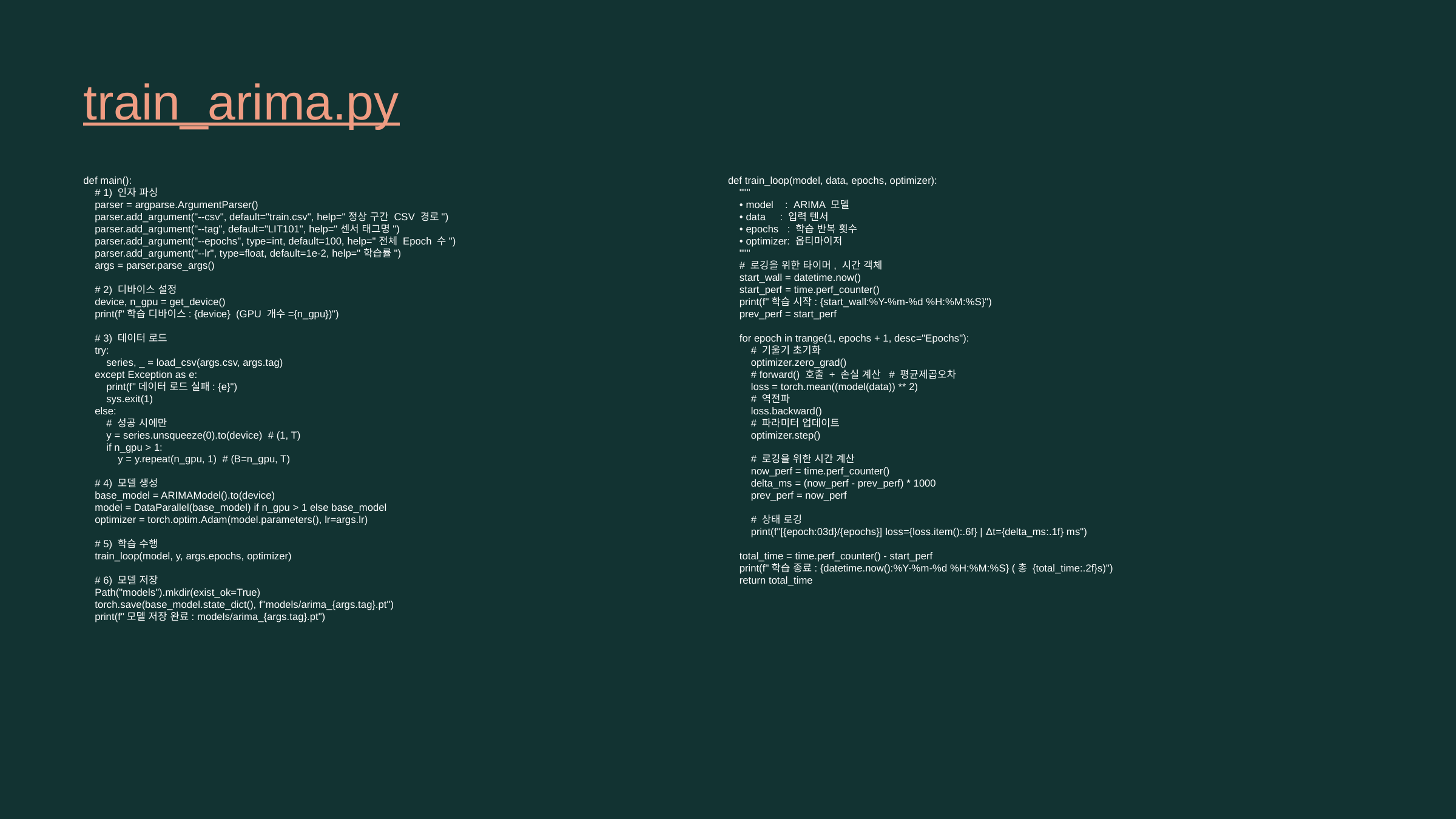

train_arima.py
def main():
    # 1) 인자 파싱
    parser = argparse.ArgumentParser()
    parser.add_argument("--csv", default="train.csv", help="정상 구간 CSV 경로")
    parser.add_argument("--tag", default="LIT101", help="센서 태그명")
    parser.add_argument("--epochs", type=int, default=100, help="전체 Epoch 수")
    parser.add_argument("--lr", type=float, default=1e-2, help="학습률")
    args = parser.parse_args()
    # 2) 디바이스 설정
    device, n_gpu = get_device()
    print(f"학습 디바이스: {device}  (GPU 개수={n_gpu})")
    # 3) 데이터 로드
    try:
        series, _ = load_csv(args.csv, args.tag)
    except Exception as e:
        print(f"데이터 로드 실패: {e}")
        sys.exit(1)
    else:
        # 성공 시에만
        y = series.unsqueeze(0).to(device)  # (1, T)
        if n_gpu > 1:
            y = y.repeat(n_gpu, 1)  # (B=n_gpu, T)
    # 4) 모델 생성
    base_model = ARIMAModel().to(device)
    model = DataParallel(base_model) if n_gpu > 1 else base_model
    optimizer = torch.optim.Adam(model.parameters(), lr=args.lr)
    # 5) 학습 수행
    train_loop(model, y, args.epochs, optimizer)
    # 6) 모델 저장
    Path("models").mkdir(exist_ok=True)
    torch.save(base_model.state_dict(), f"models/arima_{args.tag}.pt")
    print(f"모델 저장 완료: models/arima_{args.tag}.pt")

def train_loop(model, data, epochs, optimizer):
    """
    • model    :  ARIMA 모델
    • data     : 입력 텐서
    • epochs   : 학습 반복 횟수
    • optimizer: 옵티마이저
    """
    # 로깅을 위한 타이머, 시간 객체
    start_wall = datetime.now()
    start_perf = time.perf_counter()
    print(f"학습 시작: {start_wall:%Y-%m-%d %H:%M:%S}")
    prev_perf = start_perf
    for epoch in trange(1, epochs + 1, desc="Epochs"):
        # 기울기 초기화
        optimizer.zero_grad()
        # forward() 호출 + 손실 계산  # 평균제곱오차
        loss = torch.mean((model(data)) ** 2)
        # 역전파
        loss.backward()
        # 파라미터 업데이트
        optimizer.step()
        # 로깅을 위한 시간 계산
        now_perf = time.perf_counter()
        delta_ms = (now_perf - prev_perf) * 1000
        prev_perf = now_perf
        # 상태 로깅
        print(f"[{epoch:03d}/{epochs}] loss={loss.item():.6f} | Δt={delta_ms:.1f} ms")
    total_time = time.perf_counter() - start_perf
    print(f"학습 종료: {datetime.now():%Y-%m-%d %H:%M:%S} (총 {total_time:.2f}s)")
    return total_time